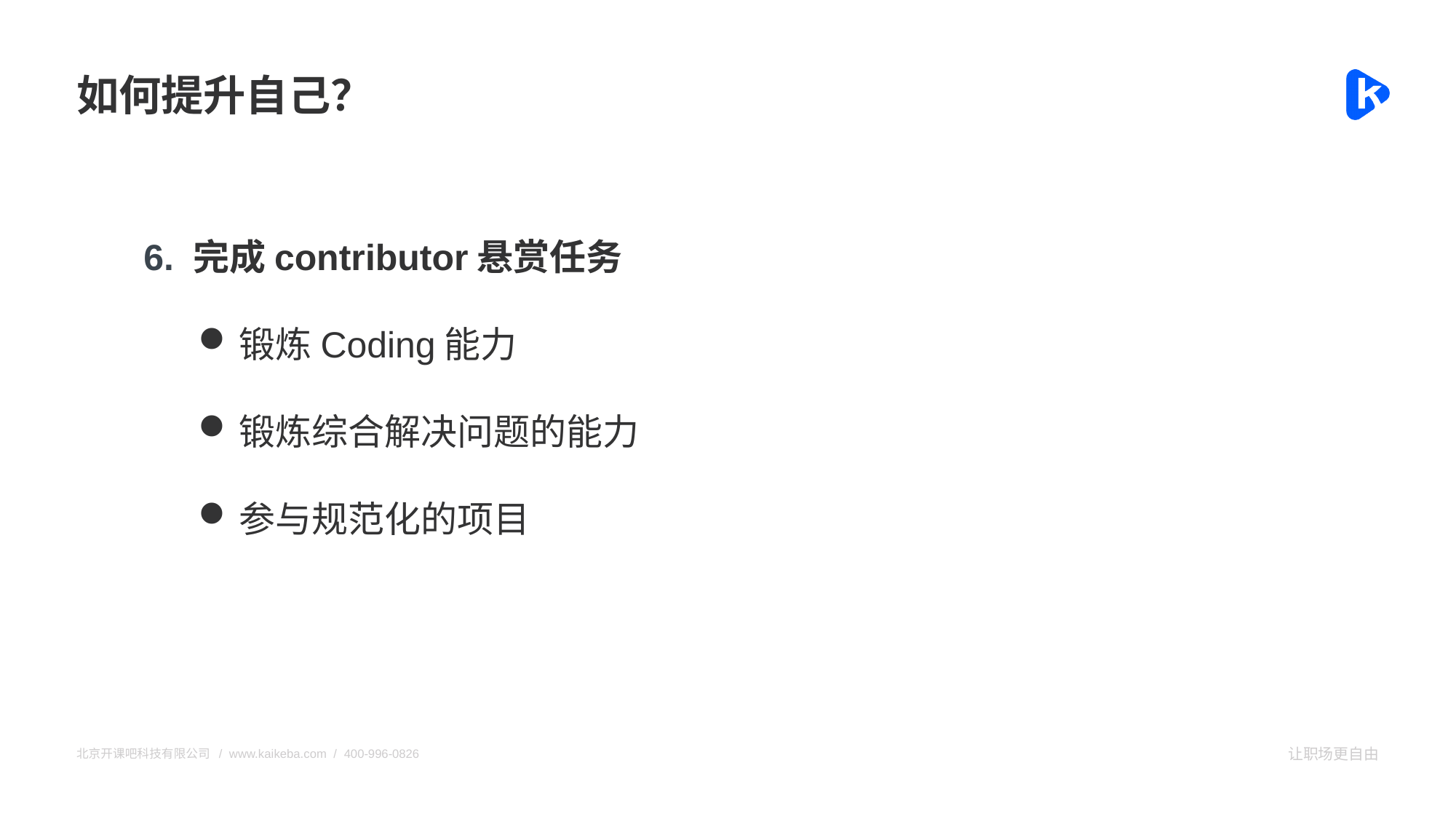

如何提升自己？
6. 完成contributor悬赏任务
锻炼Coding能力
锻炼综合解决问题的能力
参与规范化的项目